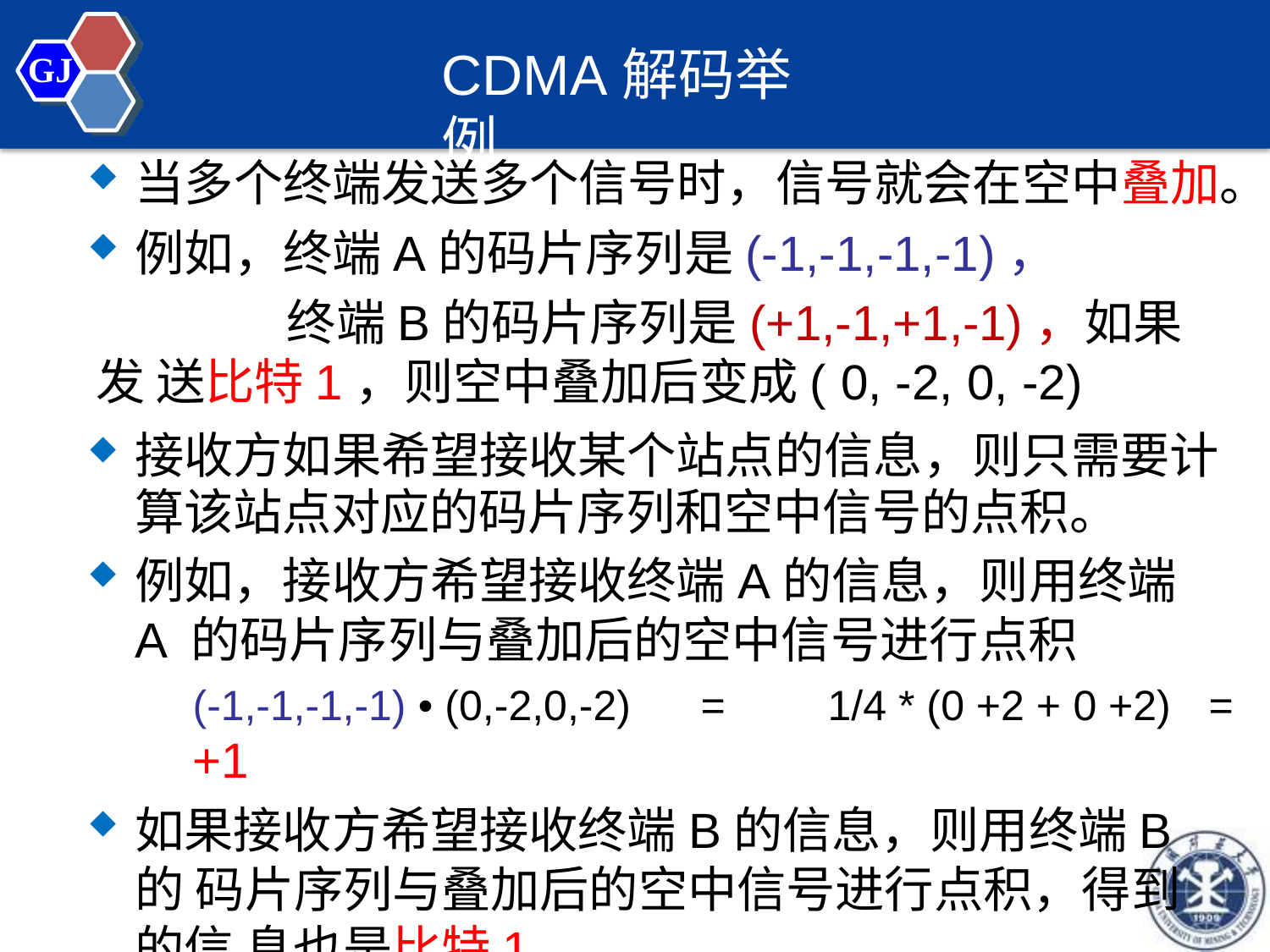

# CDMA解码举例
GJ
当多个终端发送多个信号时，信号就会在空中叠加。
例如，终端A的码片序列是(-1,-1,-1,-1)，
终端B的码片序列是(+1,-1,+1,-1)，如果发 送比特1，则空中叠加后变成( 0, -2, 0, -2)
接收方如果希望接收某个站点的信息，则只需要计 算该站点对应的码片序列和空中信号的点积。
例如，接收方希望接收终端A的信息，则用终端A 的码片序列与叠加后的空中信号进行点积
(-1,-1,-1,-1) • (0,-2,0,-2)	=	1/4 * (0 +2 + 0 +2)	= +1
如果接收方希望接收终端B的信息，则用终端B的 码片序列与叠加后的空中信号进行点积，得到的信 息也是比特1。